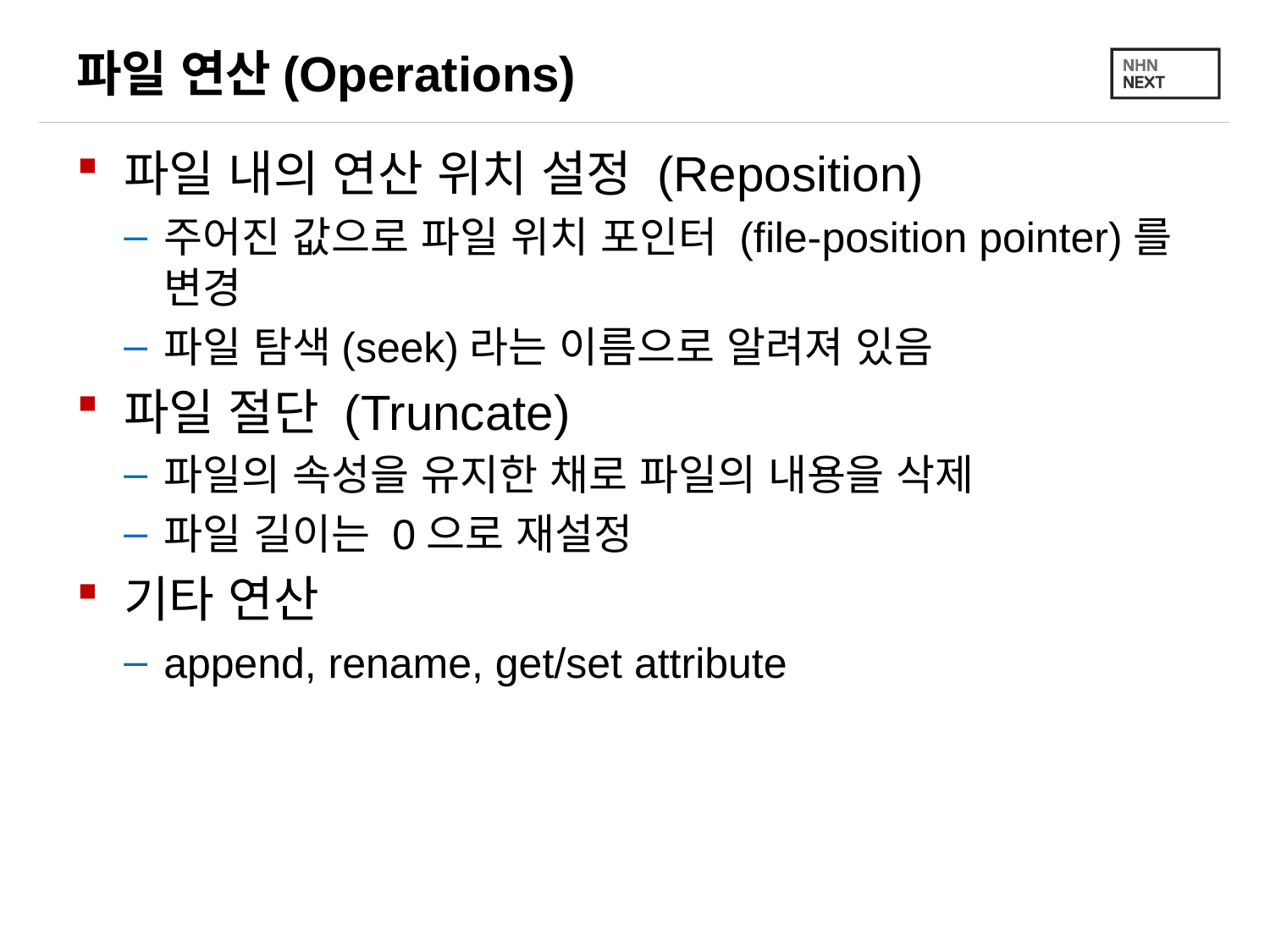

# 파일 연산(Operations)
파일 내의 연산 위치 설정 (Reposition)
주어진 값으로 파일 위치 포인터 (file-position pointer)를 변경
파일 탐색(seek)라는 이름으로 알려져 있음
파일 절단 (Truncate)
파일의 속성을 유지한 채로 파일의 내용을 삭제
파일 길이는 0으로 재설정
기타 연산
append, rename, get/set attribute